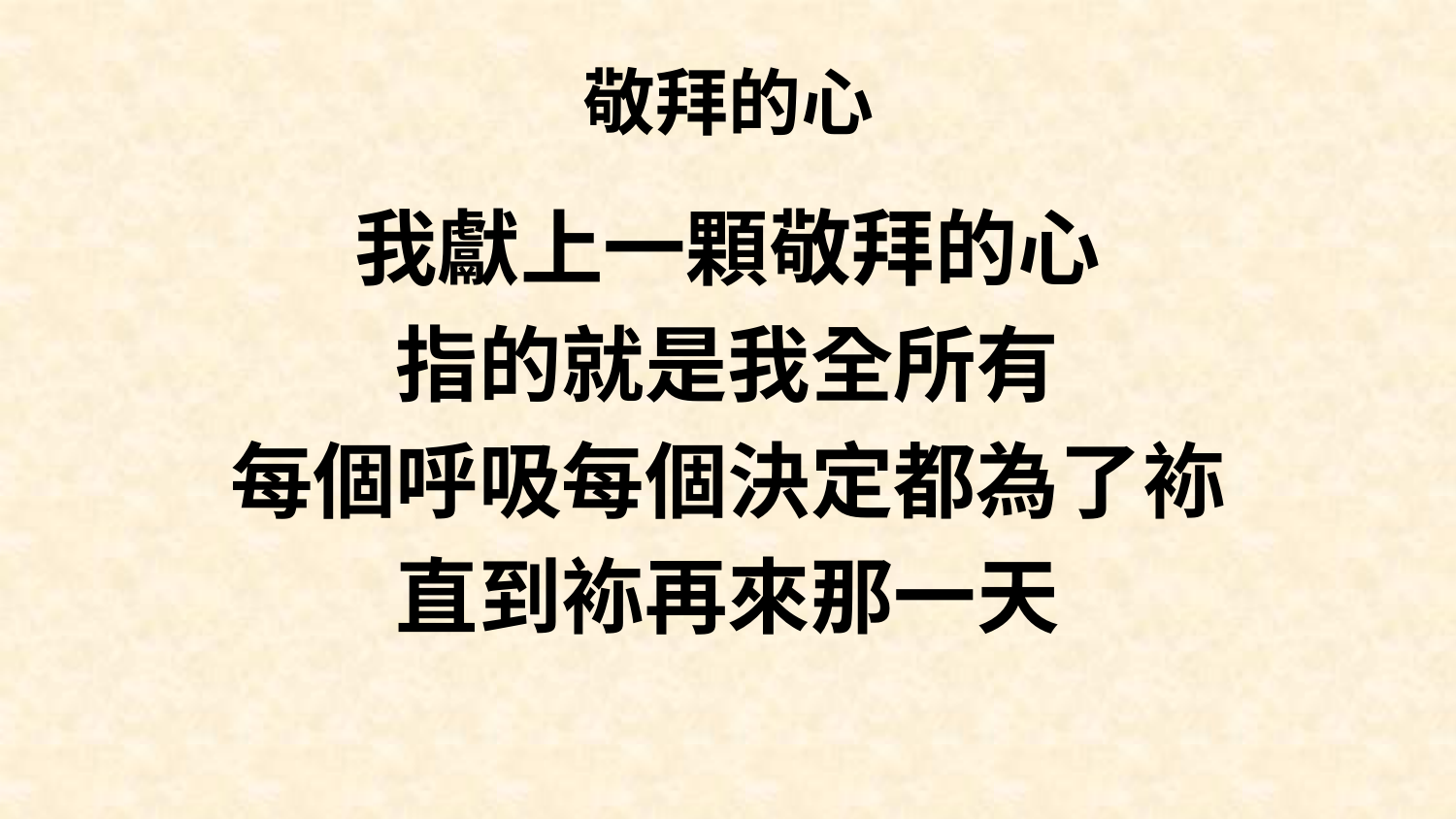

# 敬拜的心
我獻上一顆敬拜的心
指的就是我全所有
每個呼吸每個決定都為了袮
直到袮再來那一天